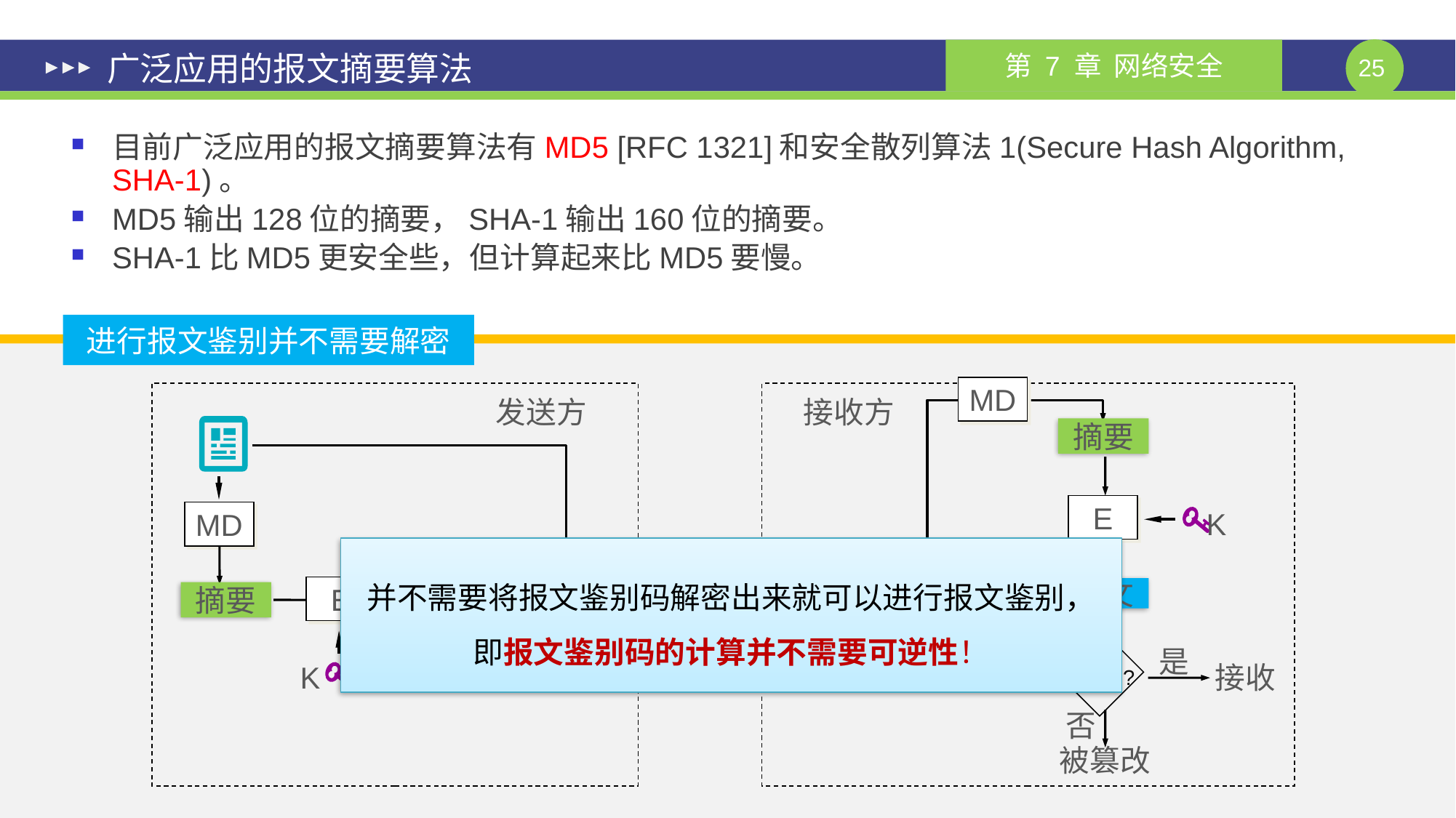

# 广泛应用的报文摘要算法
目前广泛应用的报文摘要算法有MD5 [RFC 1321]和安全散列算法1(Secure Hash Algorithm, SHA-1)。
MD5输出128位的摘要，SHA-1输出160位的摘要。
SHA-1比MD5更安全些，但计算起来比MD5要慢。
进行报文鉴别并不需要解密

MD

发送方
接收方

摘要

E
MD
K

并不需要将报文鉴别码解密出来就可以进行报文鉴别，
即报文鉴别码的计算并不需要可逆性！

E
密文
摘要
密文
密文

是

相同?
K
接收

否

被篡改
课件制作人：谢钧  谢希仁